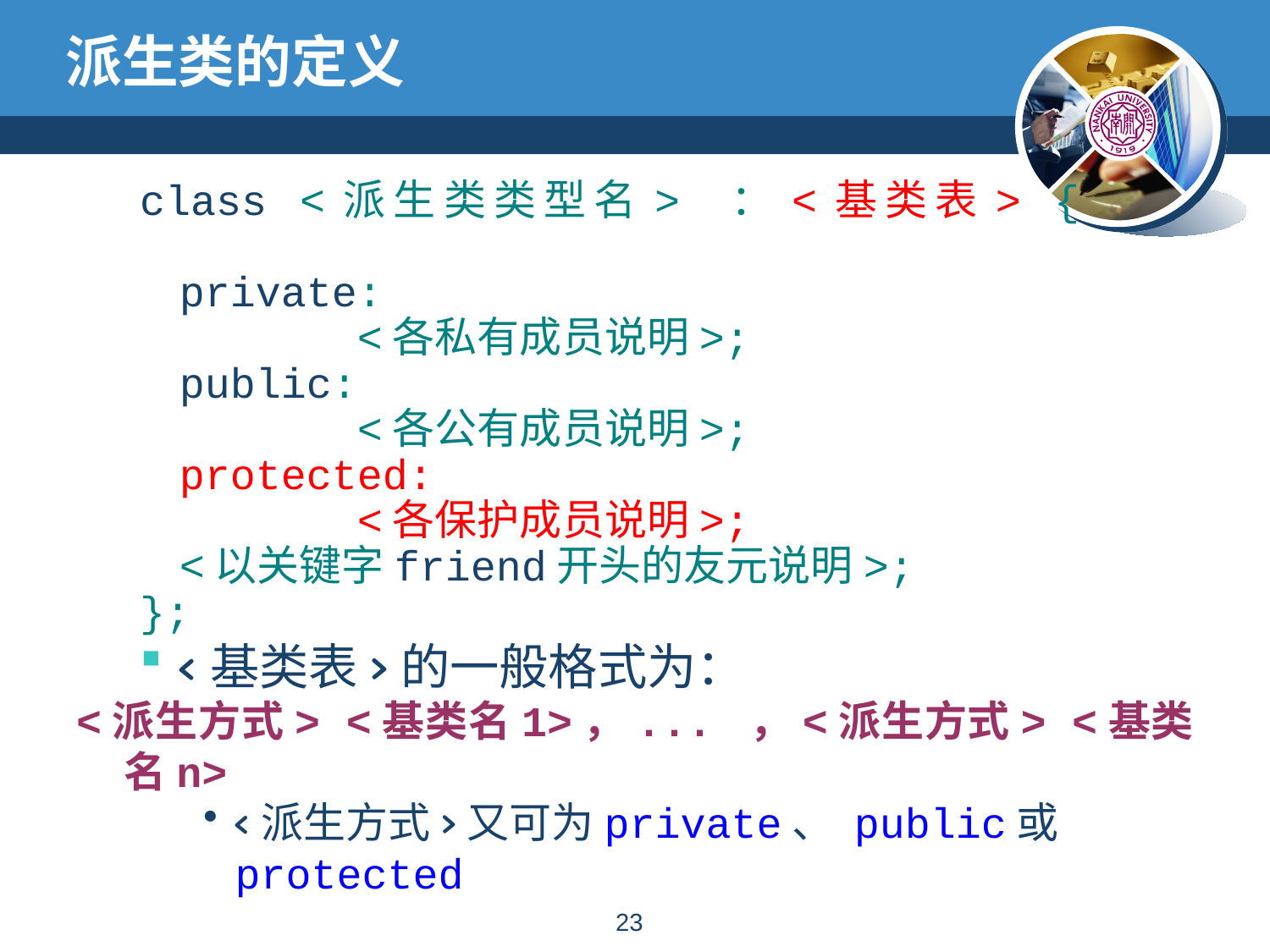

# 派生类的定义
class <派生类类型名> ：<基类表> {
	private:
		  <各私有成员说明>;
	public:
		  <各公有成员说明>;
	protected:
		  <各保护成员说明>;
	<以关键字friend开头的友元说明>;
};
<基类表>的一般格式为：
<派生方式> <基类名1>，... ，<派生方式> <基类名n>
<派生方式>又可为private、 public或protected
23